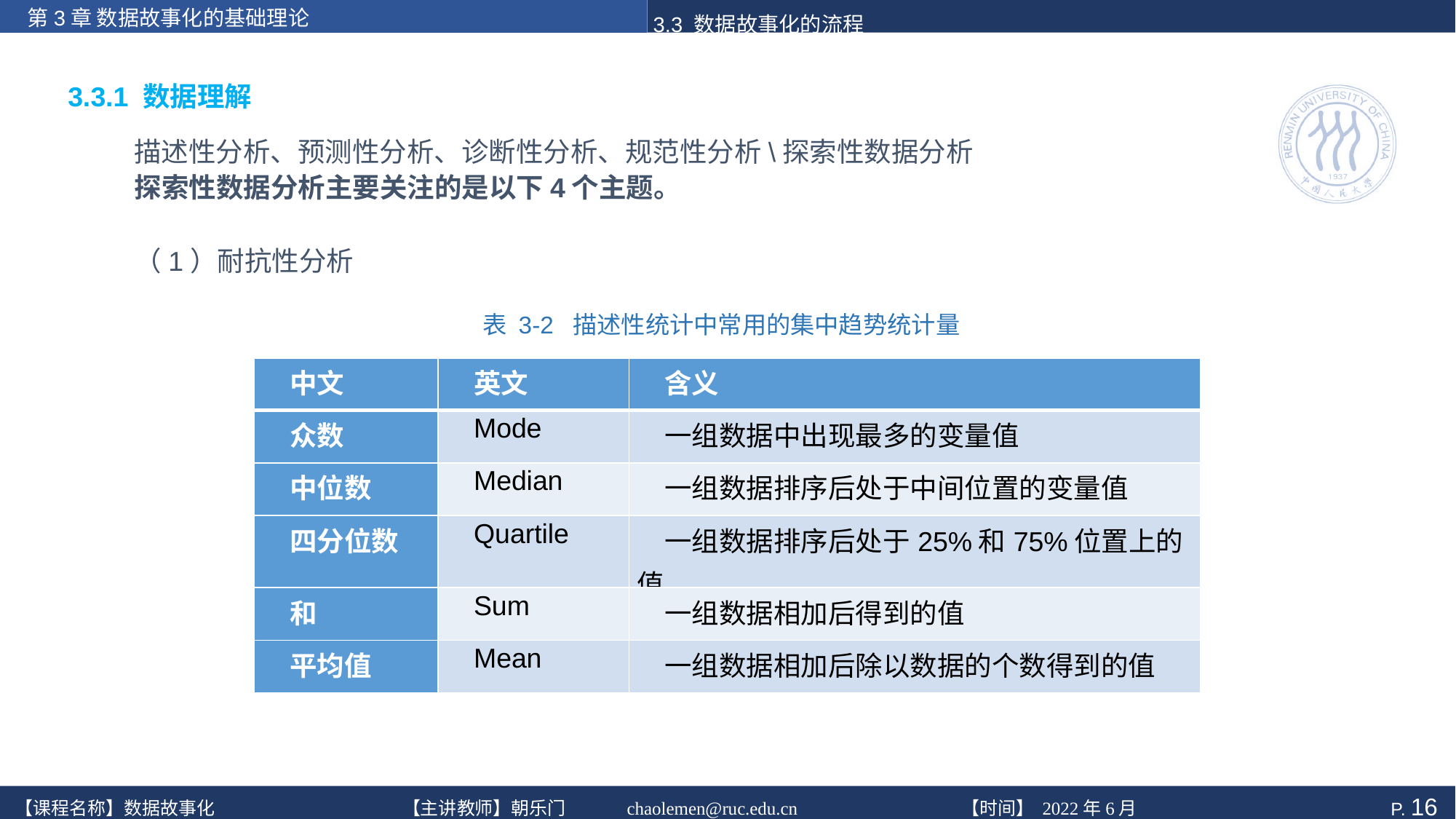

3.3.1 数据理解
描述性分析、预测性分析、诊断性分析、规范性分析\探索性数据分析
探索性数据分析主要关注的是以下4个主题。

（1）耐抗性分析
表 3-2  描述性统计中常用的集中趋势统计量
| 中文 | 英文 | 含义 |
| --- | --- | --- |
| 众数 | Mode | 一组数据中出现最多的变量值 |
| 中位数 | Median | 一组数据排序后处于中间位置的变量值 |
| 四分位数 | Quartile | 一组数据排序后处于25%和75%位置上的值 |
| 和 | Sum | 一组数据相加后得到的值 |
| 平均值 | Mean | 一组数据相加后除以数据的个数得到的值 |